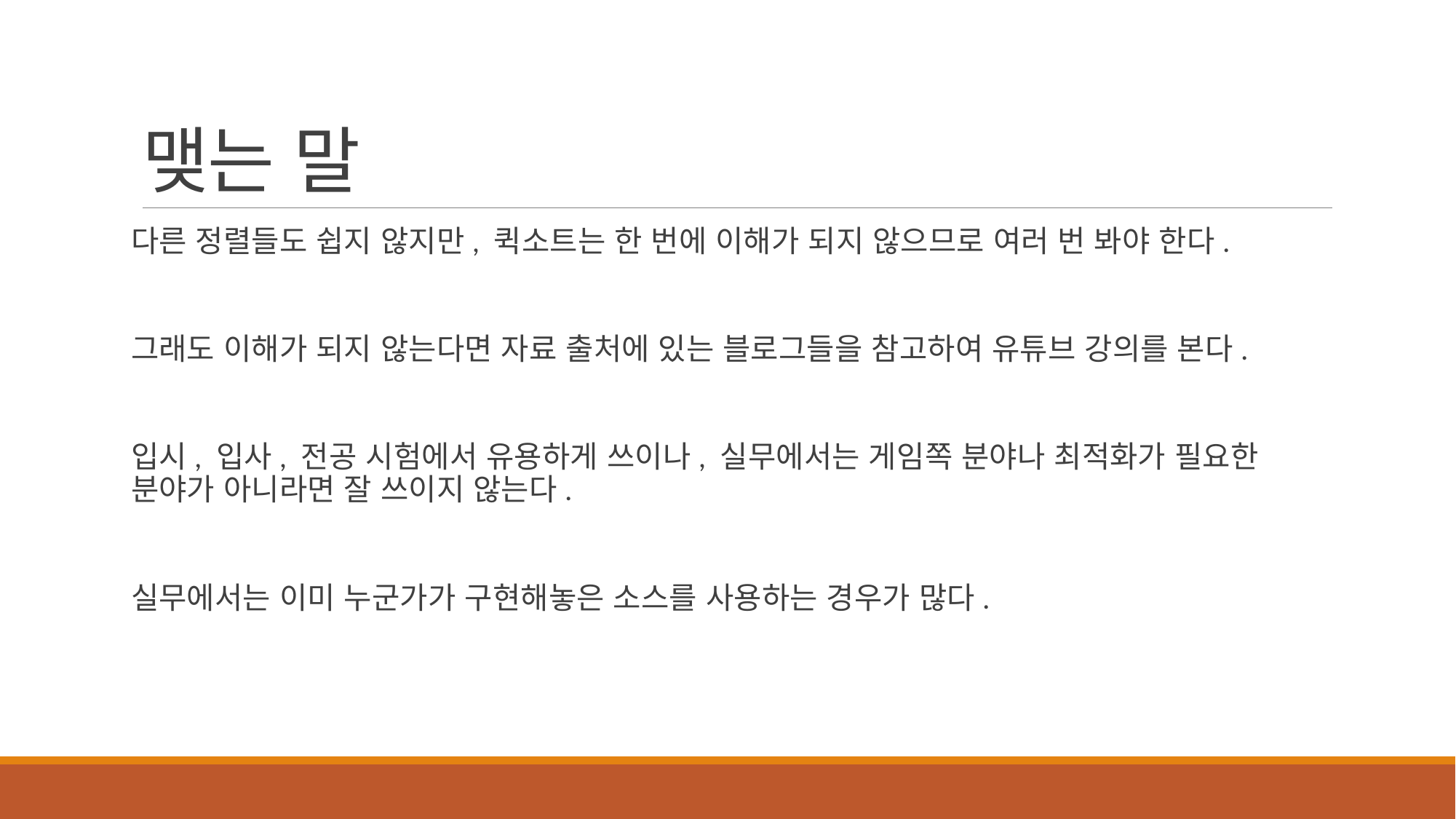

# 맺는 말
다른 정렬들도 쉽지 않지만, 퀵소트는 한 번에 이해가 되지 않으므로 여러 번 봐야 한다.

그래도 이해가 되지 않는다면 자료 출처에 있는 블로그들을 참고하여 유튜브 강의를 본다.

입시, 입사, 전공 시험에서 유용하게 쓰이나, 실무에서는 게임쪽 분야나 최적화가 필요한 분야가 아니라면 잘 쓰이지 않는다.

실무에서는 이미 누군가가 구현해놓은 소스를 사용하는 경우가 많다.